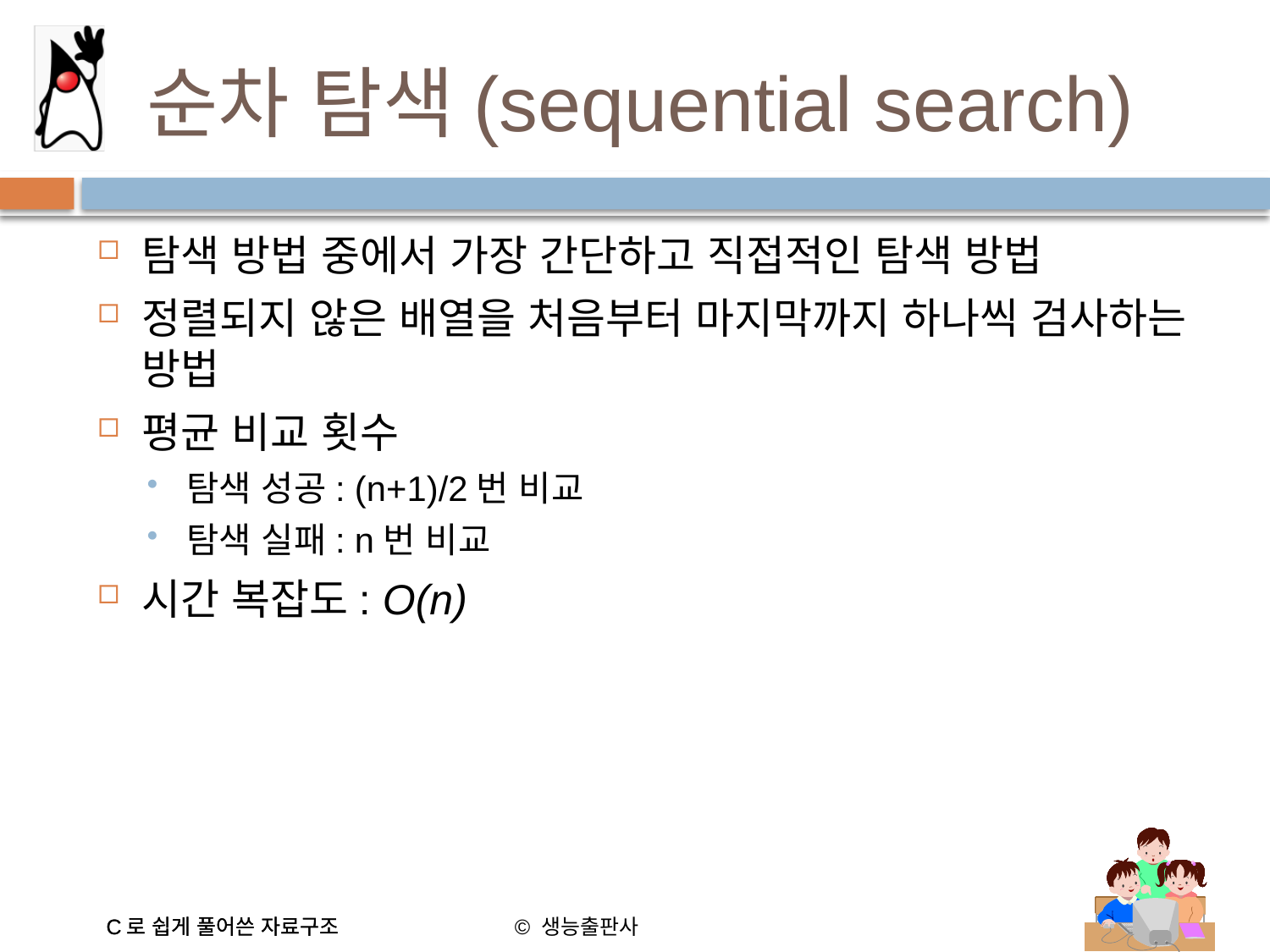

# 순차 탐색(sequential search)
탐색 방법 중에서 가장 간단하고 직접적인 탐색 방법
정렬되지 않은 배열을 처음부터 마지막까지 하나씩 검사하는 방법
평균 비교 횟수
탐색 성공: (n+1)/2번 비교
탐색 실패: n번 비교
시간 복잡도: O(n)